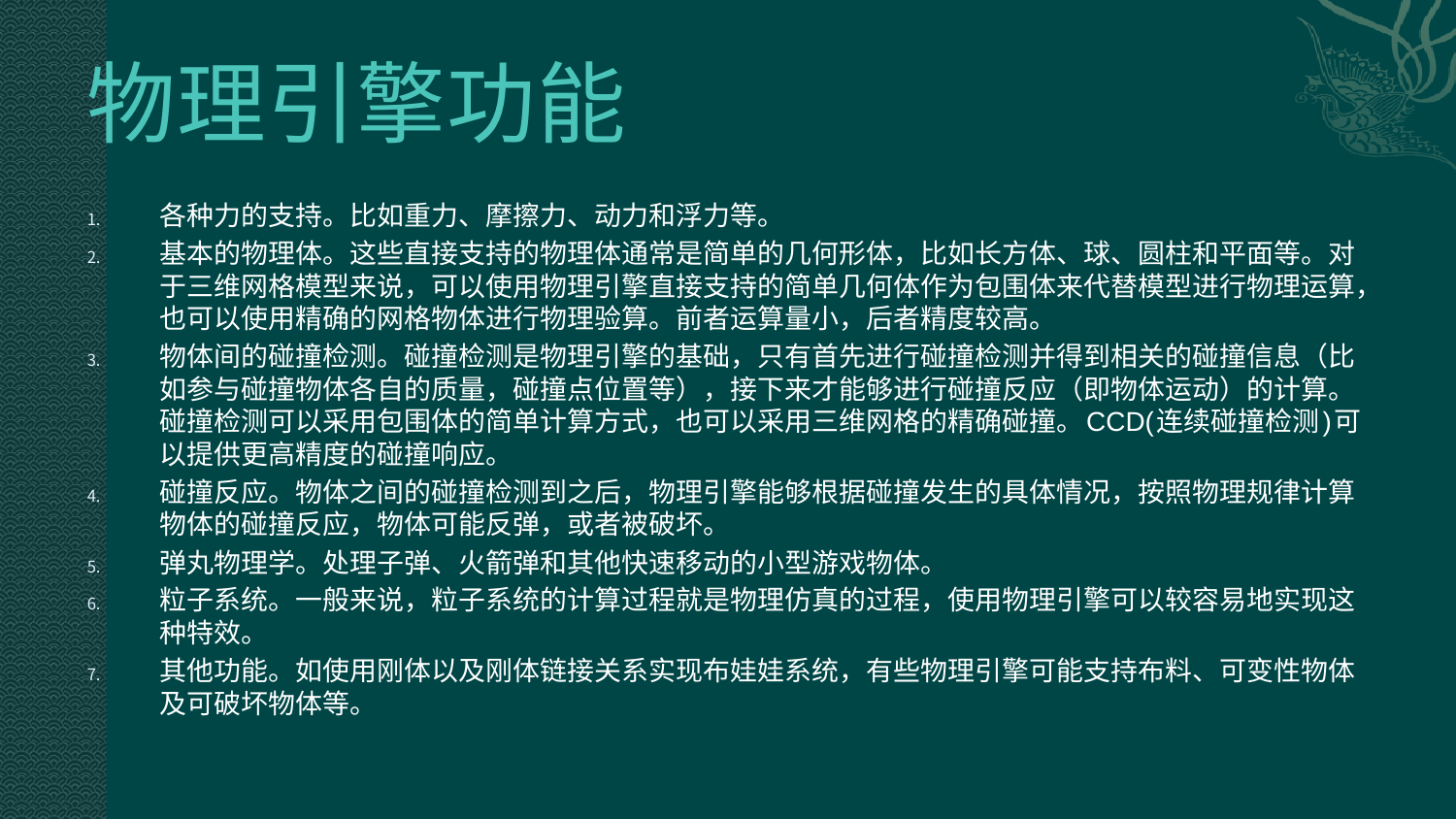

# 物理引擎功能
各种力的支持。比如重力、摩擦力、动力和浮力等。
基本的物理体。这些直接支持的物理体通常是简单的几何形体，比如长方体、球、圆柱和平面等。对于三维网格模型来说，可以使用物理引擎直接支持的简单几何体作为包围体来代替模型进行物理运算，也可以使用精确的网格物体进行物理验算。前者运算量小，后者精度较高。
物体间的碰撞检测。碰撞检测是物理引擎的基础，只有首先进行碰撞检测并得到相关的碰撞信息（比如参与碰撞物体各自的质量，碰撞点位置等），接下来才能够进行碰撞反应（即物体运动）的计算。碰撞检测可以采用包围体的简单计算方式，也可以采用三维网格的精确碰撞。CCD(连续碰撞检测)可以提供更高精度的碰撞响应。
碰撞反应。物体之间的碰撞检测到之后，物理引擎能够根据碰撞发生的具体情况，按照物理规律计算物体的碰撞反应，物体可能反弹，或者被破坏。
弹丸物理学。处理子弹、火箭弹和其他快速移动的小型游戏物体。
粒子系统。一般来说，粒子系统的计算过程就是物理仿真的过程，使用物理引擎可以较容易地实现这种特效。
其他功能。如使用刚体以及刚体链接关系实现布娃娃系统，有些物理引擎可能支持布料、可变性物体及可破坏物体等。